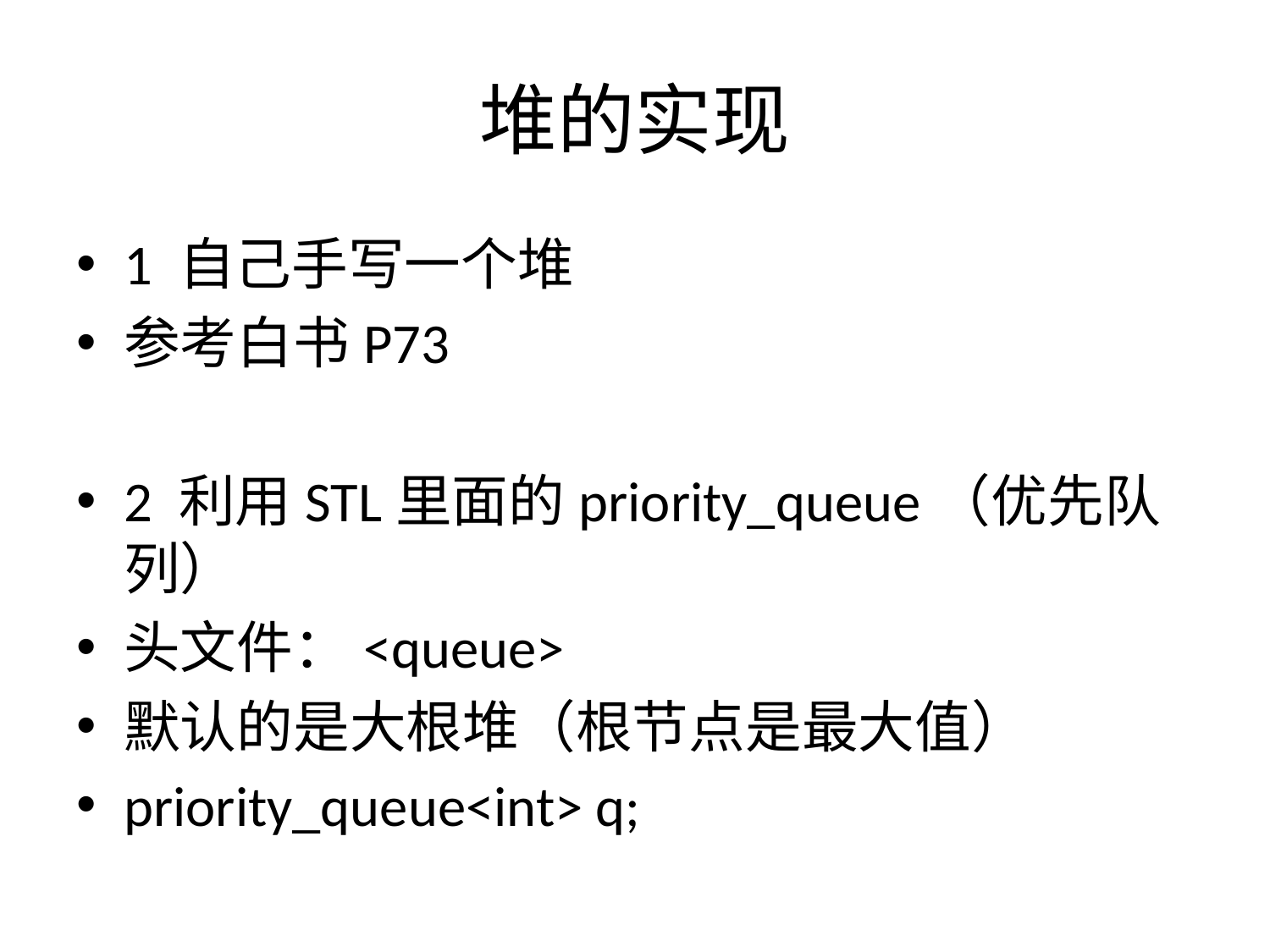

# 堆的实现
1 自己手写一个堆
参考白书P73

2 利用STL里面的priority_queue（优先队列）
头文件：<queue>
默认的是大根堆（根节点是最大值）
priority_queue<int> q;